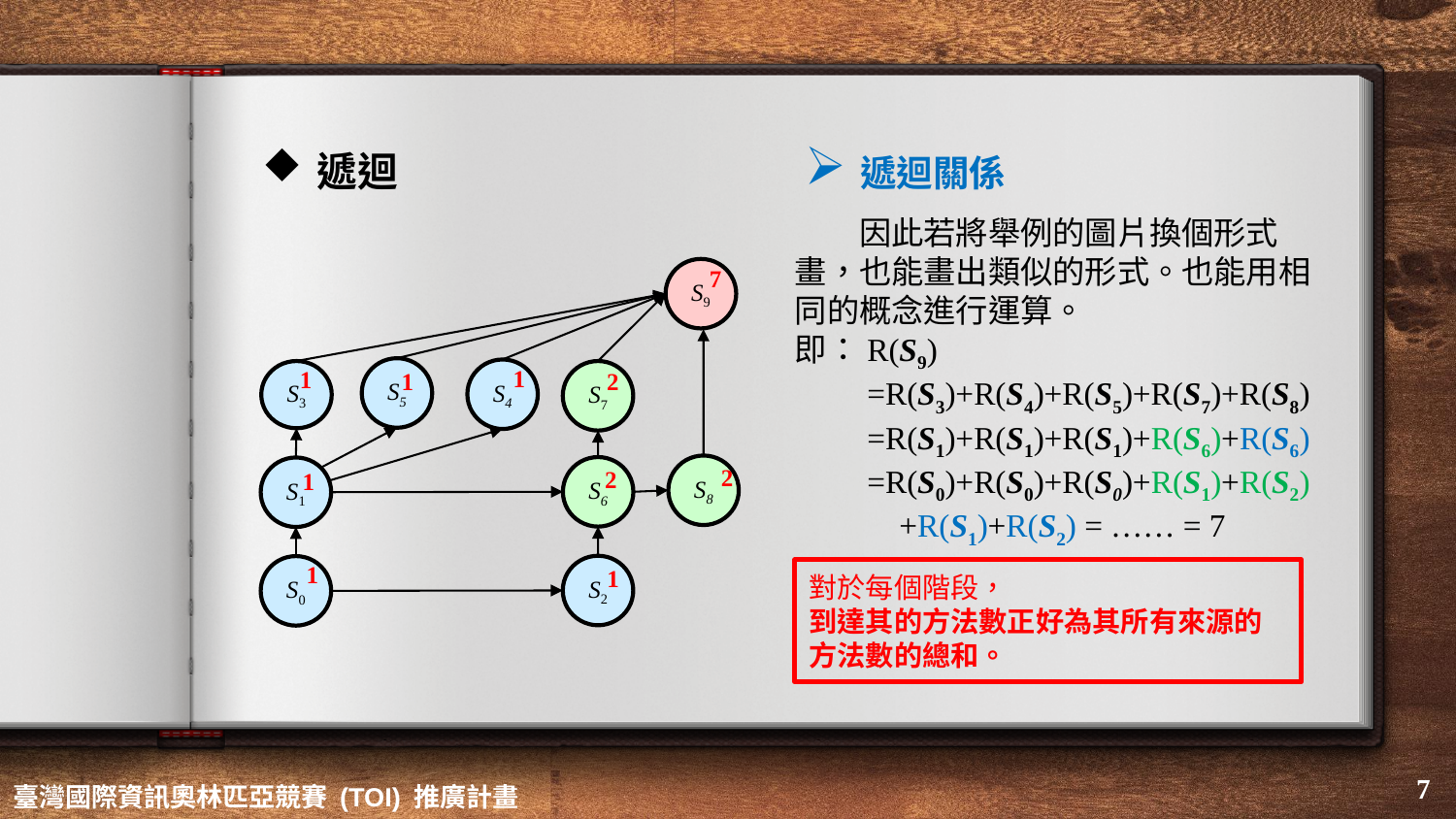

# 遞迴
遞迴關係
　　因此若將舉例的圖片換個形式畫，也能畫出類似的形式。也能用相同的概念進行運算。
即：R(S9)
　　=R(S3)+R(S4)+R(S5)+R(S7)+R(S8)
　　=R(S1)+R(S1)+R(S1)+R(S6)+R(S6)
　　=R(S0)+R(S0)+R(S0)+R(S1)+R(S2)
　　　+R(S1)+R(S2) = …… = 7
7
S9
1
1
S5
2
1
S4
S3
S7
2
S8
S6
S1
2
1
1
S2
1
S0
對於每個階段，
到達其的方法數正好為其所有來源的方法數的總和。
 7